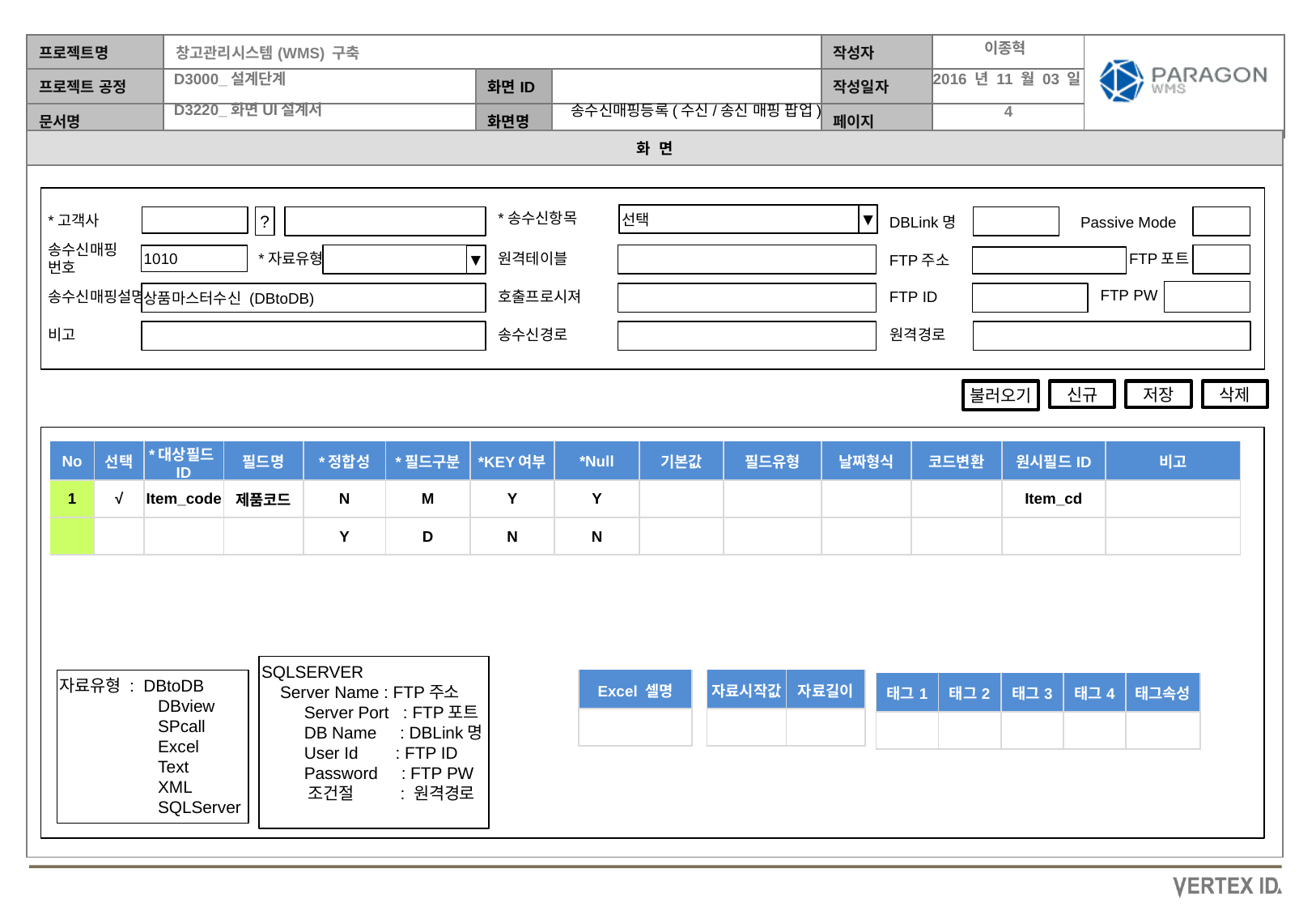

이종혁
2016 년 11 월 03 일
송수신매핑등록(수신/송신 매핑 팝업)

*송수신항목
▼
*고객사
선택

?

DBLink명

Passive Mode

송수신매핑
번호
*자료유형
원격테이블
FTP포트

FTP주소

1010
▼

송수신매핑설명명
FTP PW
호출프로시져
FTP ID

상품마스터수신 (DBtoDB)

송수신경로
비고
원격경로

불러오기
신규
저장
삭제

| No | 선택 | \*대상필드ID | 필드명 | \*정합성 | \*필드구분 | \*KEY여부 | \*Null | 기본값 | 필드유형 | 날짜형식 | 코드변환 | 원시필드ID | 비고 |
| --- | --- | --- | --- | --- | --- | --- | --- | --- | --- | --- | --- | --- | --- |
| 1 | √ | Item\_code | 제품코드 | N | M | Y | Y |  |  |  |  | Item\_cd |  |
|  |  |  |  | Y | D | N | N |  |  |  |  |  |  |
SQLSERVER
    Server Name : FTP주소
   Server Port   : FTP포트
   DB Name     : DBLink명
   User Id        : FTP ID
   Password     : FTP PW
   조건절         : 원격경로
| Excel 셀명 |
| --- |
|  |
| 자료시작값 | 자료길이 |
| --- | --- |
|  |  |
자료유형 :  DBtoDB
               DBview
               SPcall
               Excel
               Text
               XML
               SQLServer
| 태그1 | 태그2 | 태그3 | 태그4 | 태그속성 |
| --- | --- | --- | --- | --- |
|  |  |  |  |  |